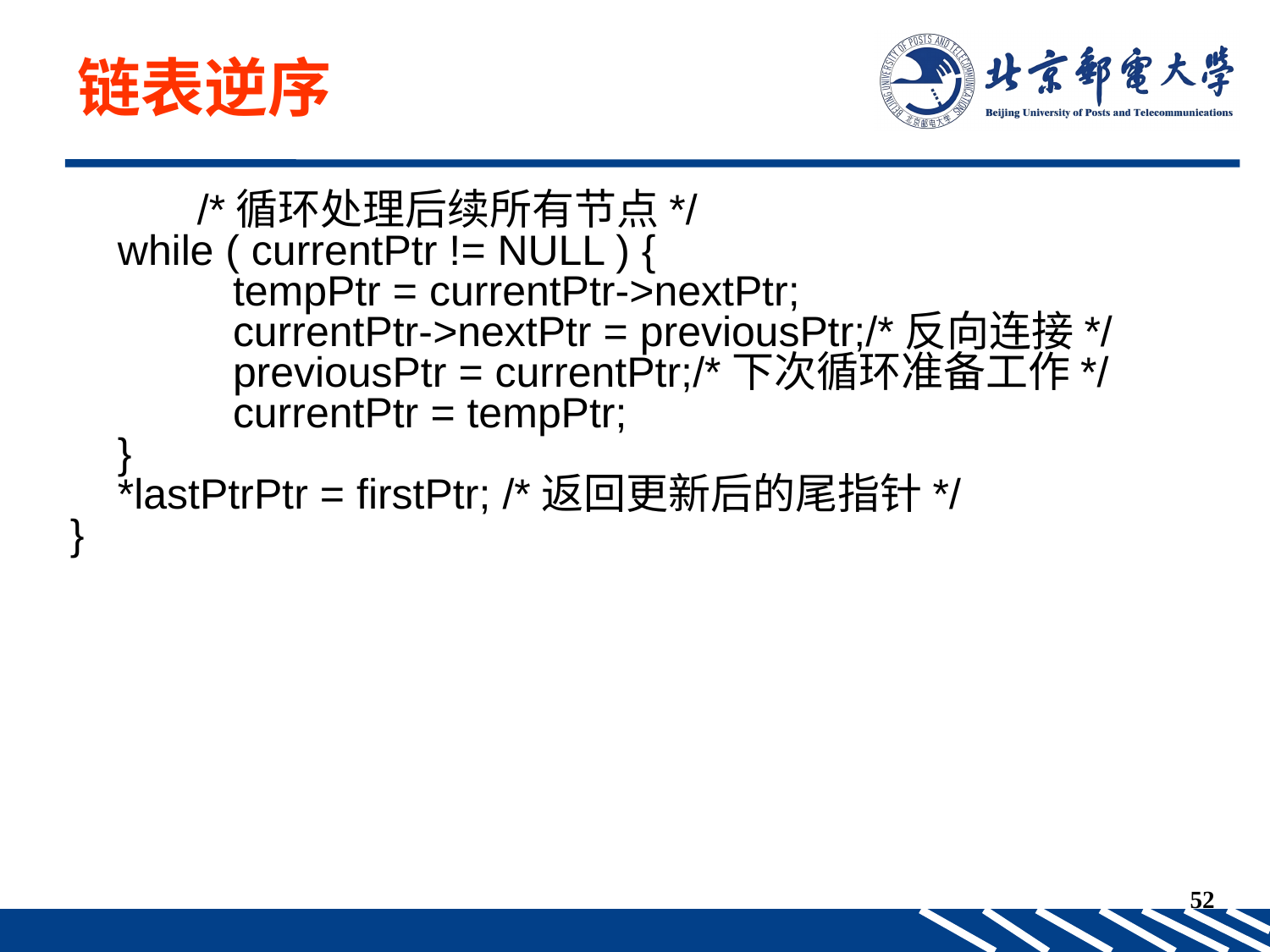

链表逆序
	/*循环处理后续所有节点*/
    while ( currentPtr != NULL ) {
	   tempPtr = currentPtr->nextPtr;
    	   currentPtr->nextPtr = previousPtr;/*反向连接*/
    	   previousPtr = currentPtr;/*下次循环准备工作*/
    	   currentPtr = tempPtr;
    }
    *lastPtrPtr = firstPtr; /*返回更新后的尾指针*/
}
52